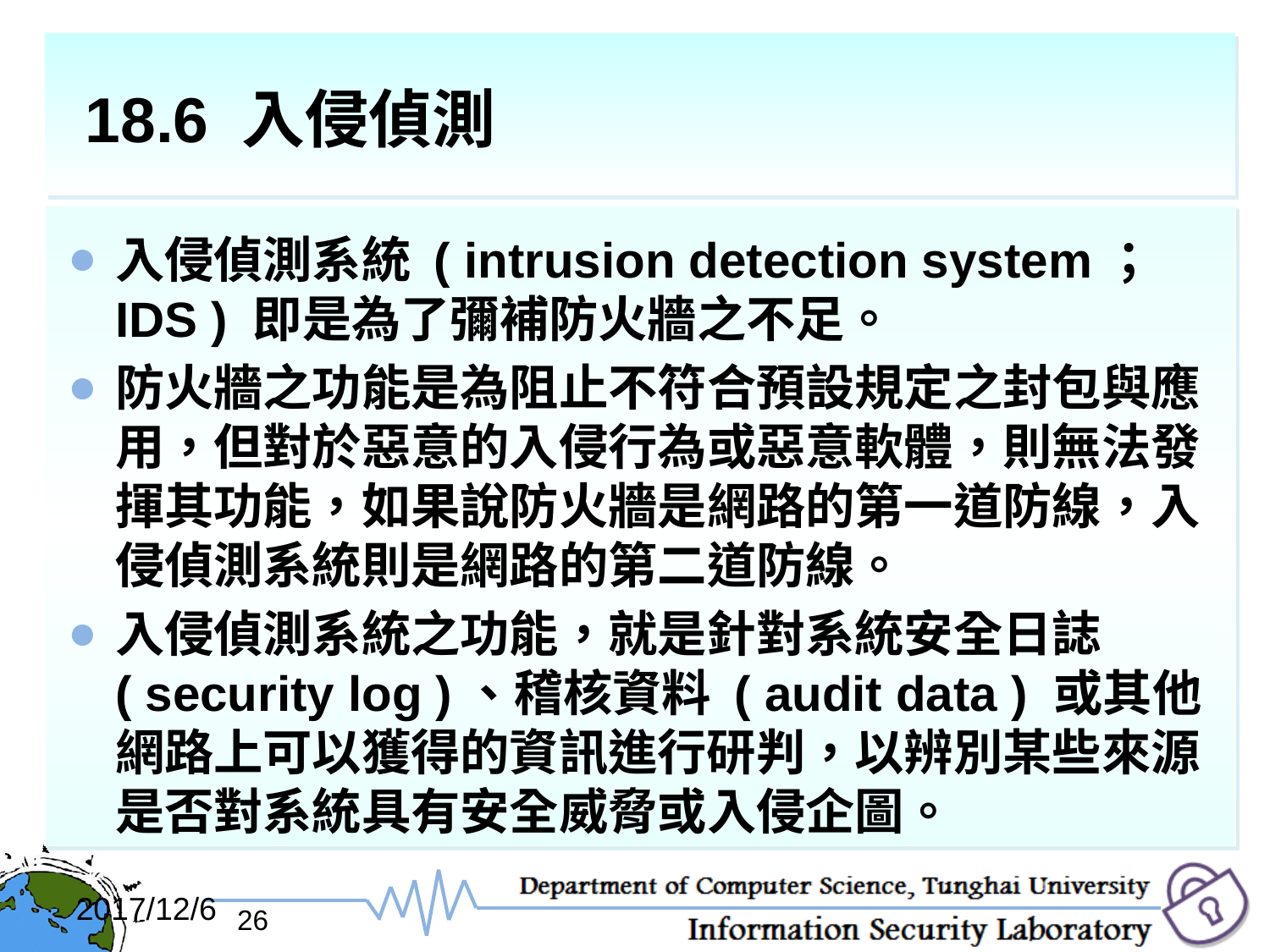

# 18.6 入侵偵測
入侵偵測系統 ( intrusion detection system；IDS ) 即是為了彌補防火牆之不足。
防火牆之功能是為阻止不符合預設規定之封包與應用，但對於惡意的入侵行為或惡意軟體，則無法發揮其功能，如果說防火牆是網路的第一道防線，入侵偵測系統則是網路的第二道防線。
入侵偵測系統之功能，就是針對系統安全日誌 ( security log )、稽核資料 ( audit data ) 或其他網路上可以獲得的資訊進行研判，以辨別某些來源是否對系統具有安全威脅或入侵企圖。
2017/12/6
26